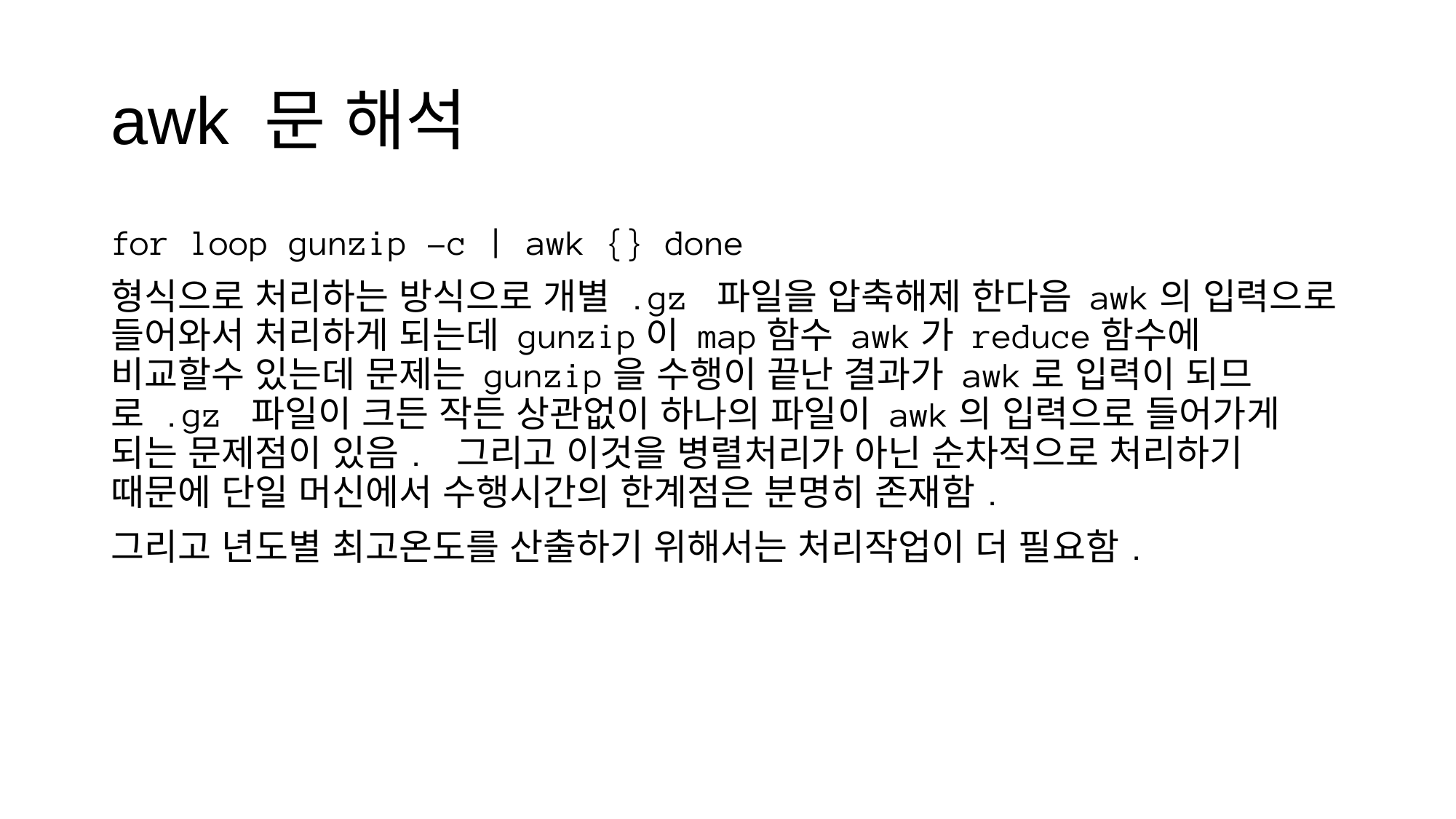

# awk 문 해석
for loop gunzip -c | awk {} done
형식으로 처리하는 방식으로 개별 .gz 파일을 압축해제 한다음 awk의 입력으로 들어와서 처리하게 되는데 gunzip이 map함수 awk가 reduce함수에 비교할수 있는데 문제는 gunzip을 수행이 끝난 결과가 awk로 입력이 되므로 .gz 파일이 크든 작든 상관없이 하나의 파일이 awk의 입력으로 들어가게 되는 문제점이 있음. 그리고 이것을 병렬처리가 아닌 순차적으로 처리하기 때문에 단일 머신에서 수행시간의 한계점은 분명히 존재함.
그리고 년도별 최고온도를 산출하기 위해서는 처리작업이 더 필요함.